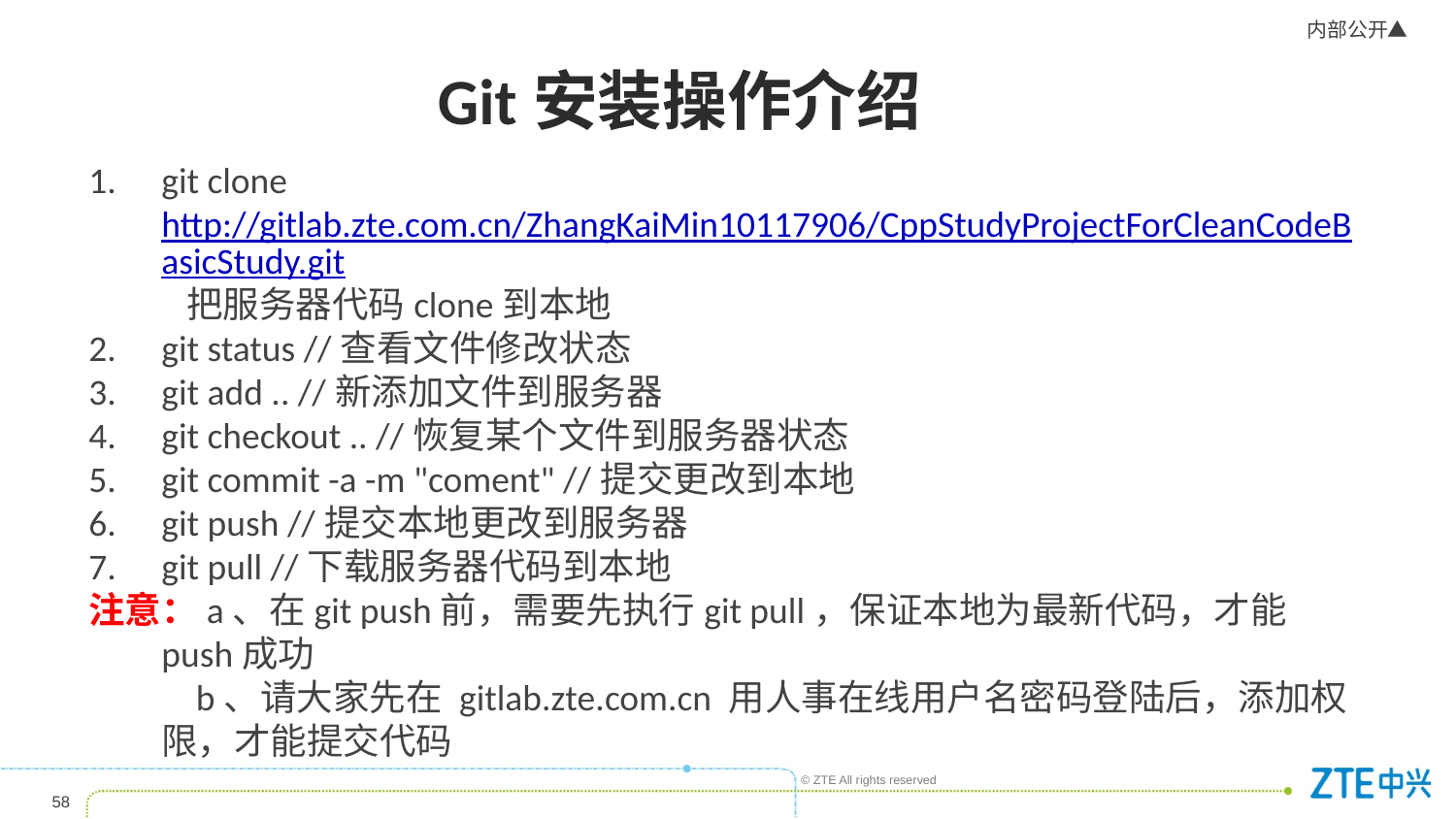

Git安装操作介绍
git clone http://gitlab.zte.com.cn/ZhangKaiMin10117906/CppStudyProjectForCleanCodeBasicStudy.git  把服务器代码clone到本地
git status //查看文件修改状态
git add .. //新添加文件到服务器
git checkout .. //恢复某个文件到服务器状态
git commit -a -m "coment" //提交更改到本地
git push //提交本地更改到服务器
git pull //下载服务器代码到本地
注意：a、在git push前，需要先执行git pull，保证本地为最新代码，才能push成功
             b、请大家先在 gitlab.zte.com.cn 用人事在线用户名密码登陆后，添加权限，才能提交代码